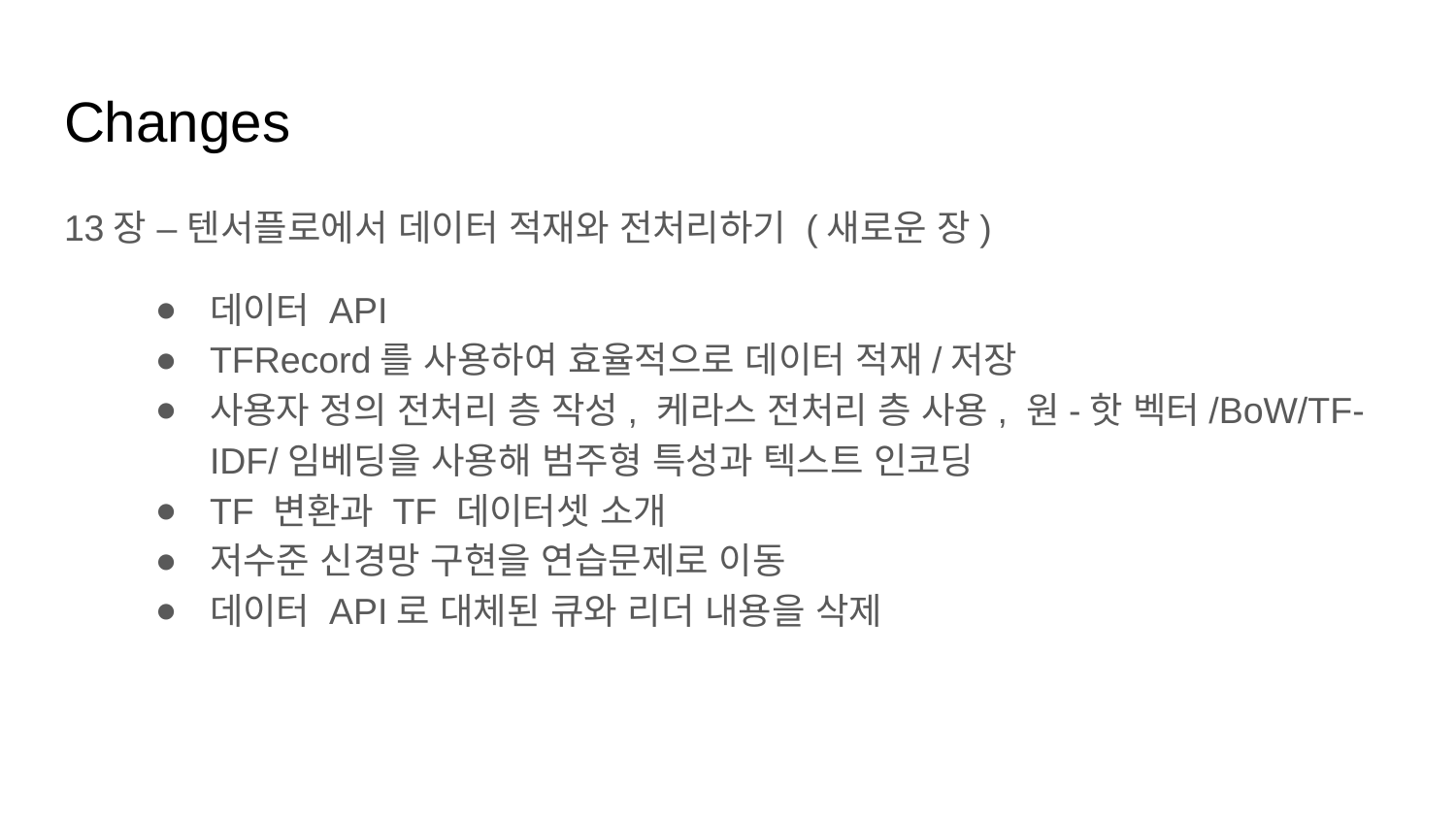

# Changes
13장 – 텐서플로에서 데이터 적재와 전처리하기 (새로운 장)
데이터 API
TFRecord를 사용하여 효율적으로 데이터 적재/저장
사용자 정의 전처리 층 작성, 케라스 전처리 층 사용, 원-핫 벡터/BoW/TF-IDF/임베딩을 사용해 범주형 특성과 텍스트 인코딩
TF 변환과 TF 데이터셋 소개
저수준 신경망 구현을 연습문제로 이동
데이터 API로 대체된 큐와 리더 내용을 삭제